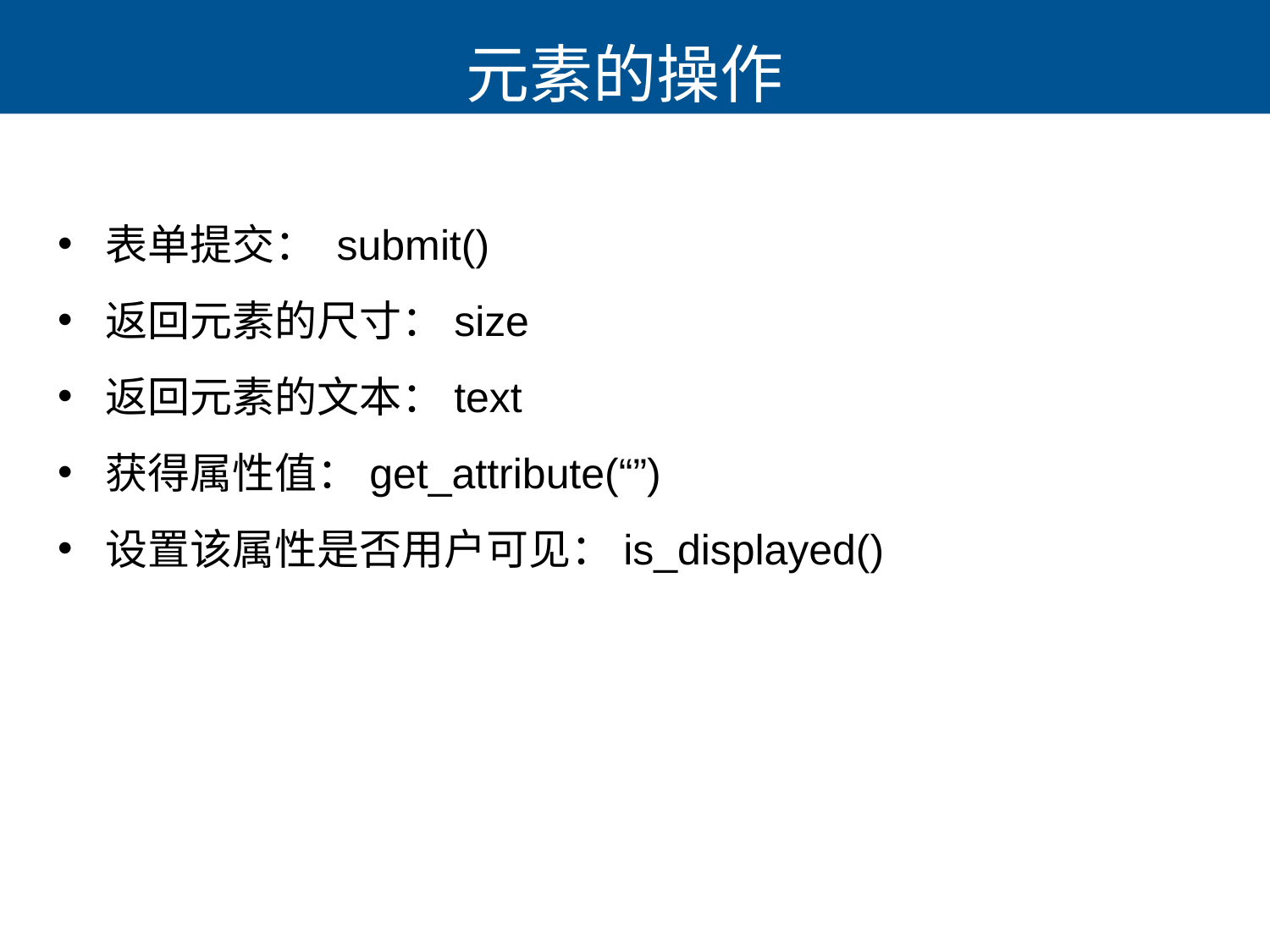

# 元素的操作
表单提交： submit()
返回元素的尺寸：size
返回元素的文本：text
获得属性值：get_attribute(“”)
设置该属性是否用户可见：is_displayed()